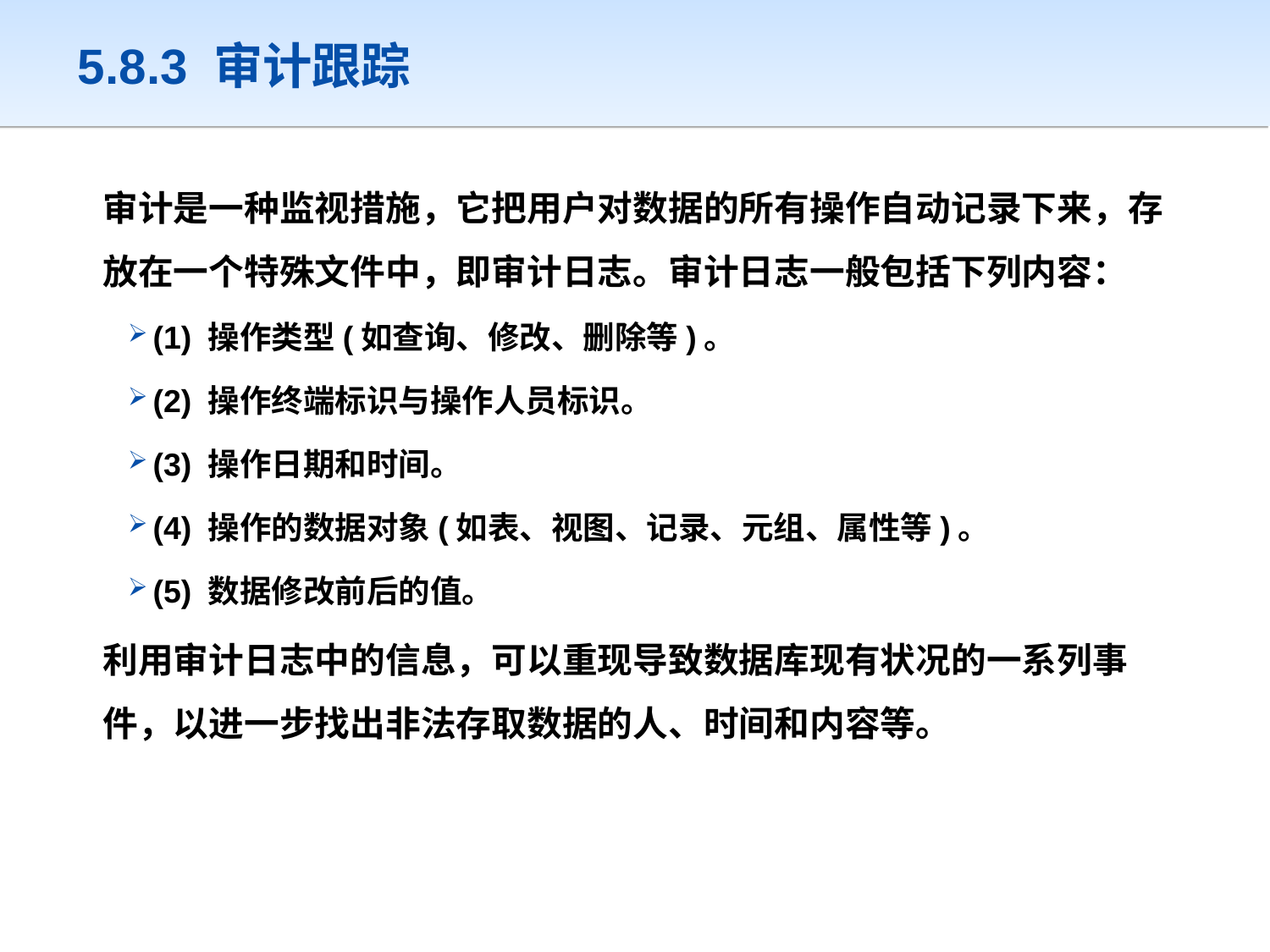

# 5.8.3 审计跟踪
	审计是一种监视措施，它把用户对数据的所有操作自动记录下来，存放在一个特殊文件中，即审计日志。审计日志一般包括下列内容：
(1) 操作类型(如查询、修改、删除等)。
(2) 操作终端标识与操作人员标识。
(3) 操作日期和时间。
(4) 操作的数据对象(如表、视图、记录、元组、属性等)。
(5) 数据修改前后的值。
	利用审计日志中的信息，可以重现导致数据库现有状况的一系列事件，以进一步找出非法存取数据的人、时间和内容等。